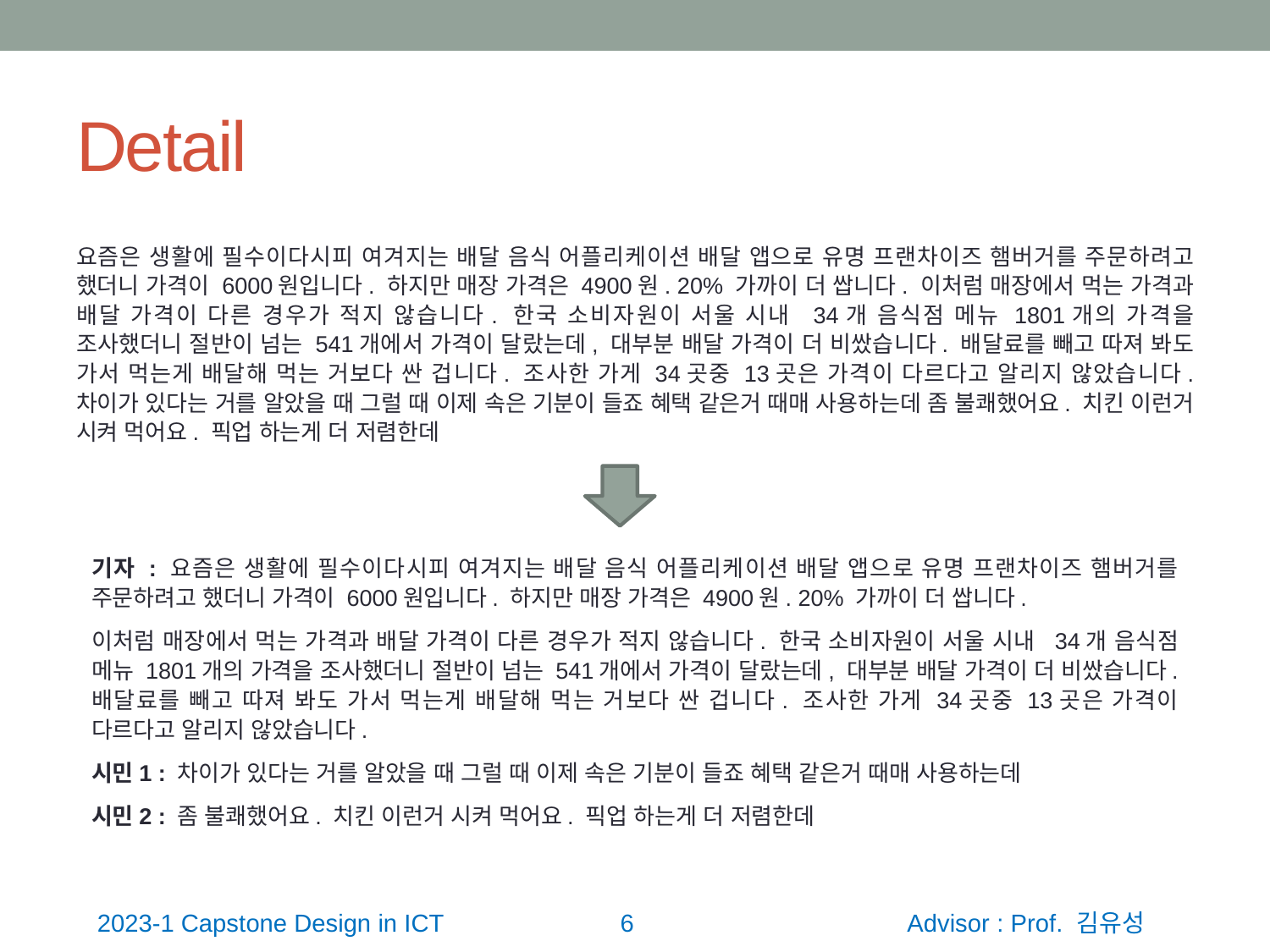

# Detail
요즘은 생활에 필수이다시피 여겨지는 배달 음식 어플리케이션 배달 앱으로 유명 프랜차이즈 햄버거를 주문하려고 했더니 가격이 6000원입니다. 하지만 매장 가격은 4900원. 20% 가까이 더 쌉니다. 이처럼 매장에서 먹는 가격과 배달 가격이 다른 경우가 적지 않습니다. 한국 소비자원이 서울 시내  34개 음식점 메뉴 1801개의 가격을 조사했더니 절반이 넘는 541개에서 가격이 달랐는데, 대부분 배달 가격이 더 비쌌습니다. 배달료를 빼고 따져 봐도 가서 먹는게 배달해 먹는 거보다 싼 겁니다. 조사한 가게 34곳중 13곳은 가격이 다르다고 알리지 않았습니다. 차이가 있다는 거를 알았을 때 그럴 때 이제 속은 기분이 들죠 혜택 같은거 때매 사용하는데 좀 불쾌했어요. 치킨 이런거 시켜 먹어요. 픽업 하는게 더 저렴한데

기자 : 요즘은 생활에 필수이다시피 여겨지는 배달 음식 어플리케이션 배달 앱으로 유명 프랜차이즈 햄버거를 주문하려고 했더니 가격이 6000원입니다. 하지만 매장 가격은 4900원. 20% 가까이 더 쌉니다.
이처럼 매장에서 먹는 가격과 배달 가격이 다른 경우가 적지 않습니다. 한국 소비자원이 서울 시내  34개 음식점 메뉴 1801개의 가격을 조사했더니 절반이 넘는 541개에서 가격이 달랐는데, 대부분 배달 가격이 더 비쌌습니다. 배달료를 빼고 따져 봐도 가서 먹는게 배달해 먹는 거보다 싼 겁니다. 조사한 가게 34곳중 13곳은 가격이 다르다고 알리지 않았습니다.
시민1 : 차이가 있다는 거를 알았을 때 그럴 때 이제 속은 기분이 들죠 혜택 같은거 때매 사용하는데
시민2 : 좀 불쾌했어요. 치킨 이런거 시켜 먹어요. 픽업 하는게 더 저렴한데